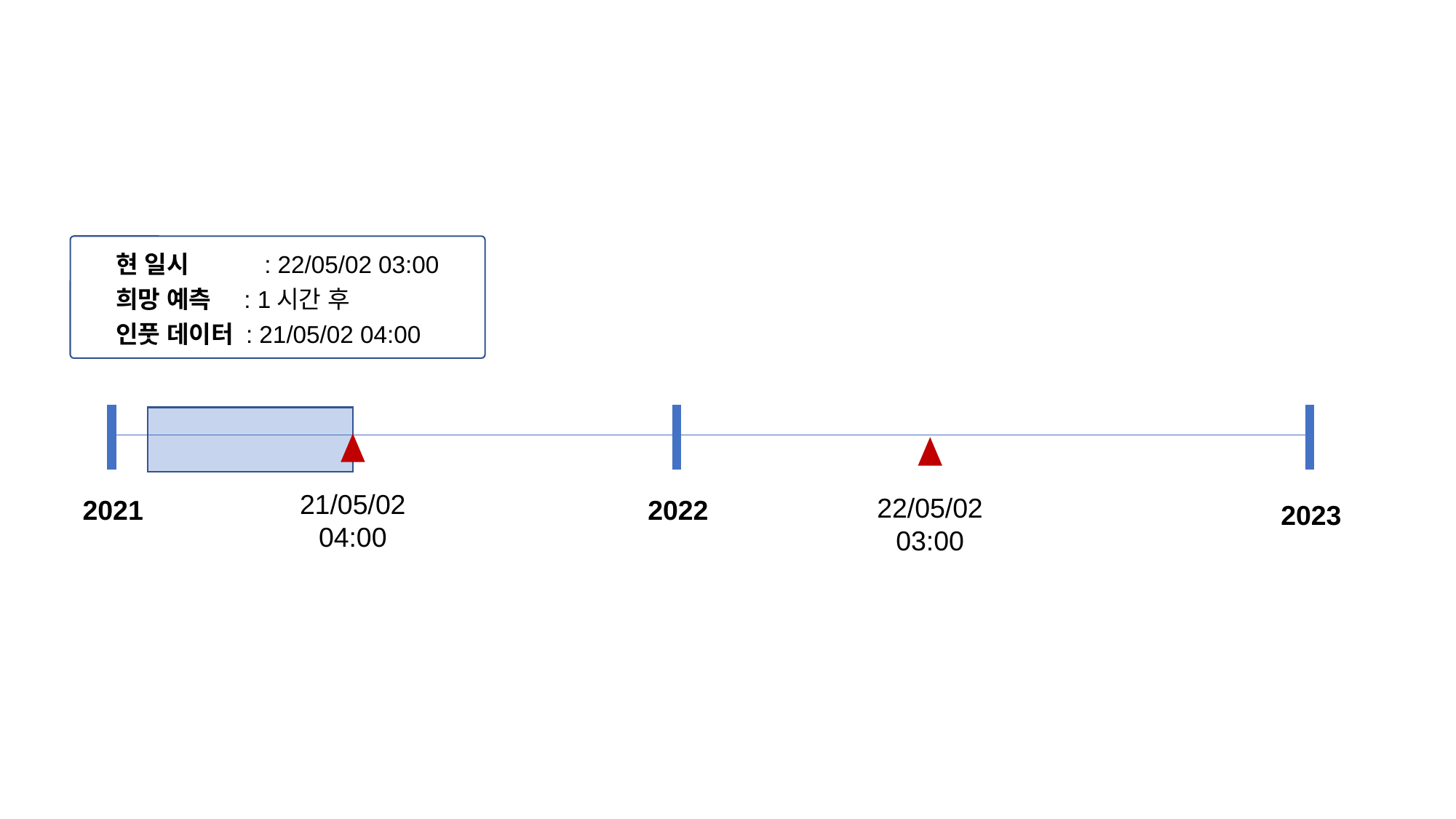

현 일시 	     : 22/05/02 03:00
희망 예측    : 1시간 후
인풋 데이터 : 21/05/02 04:00

21/05/02
04:00
22/05/02
03:00
2021
2022
2023